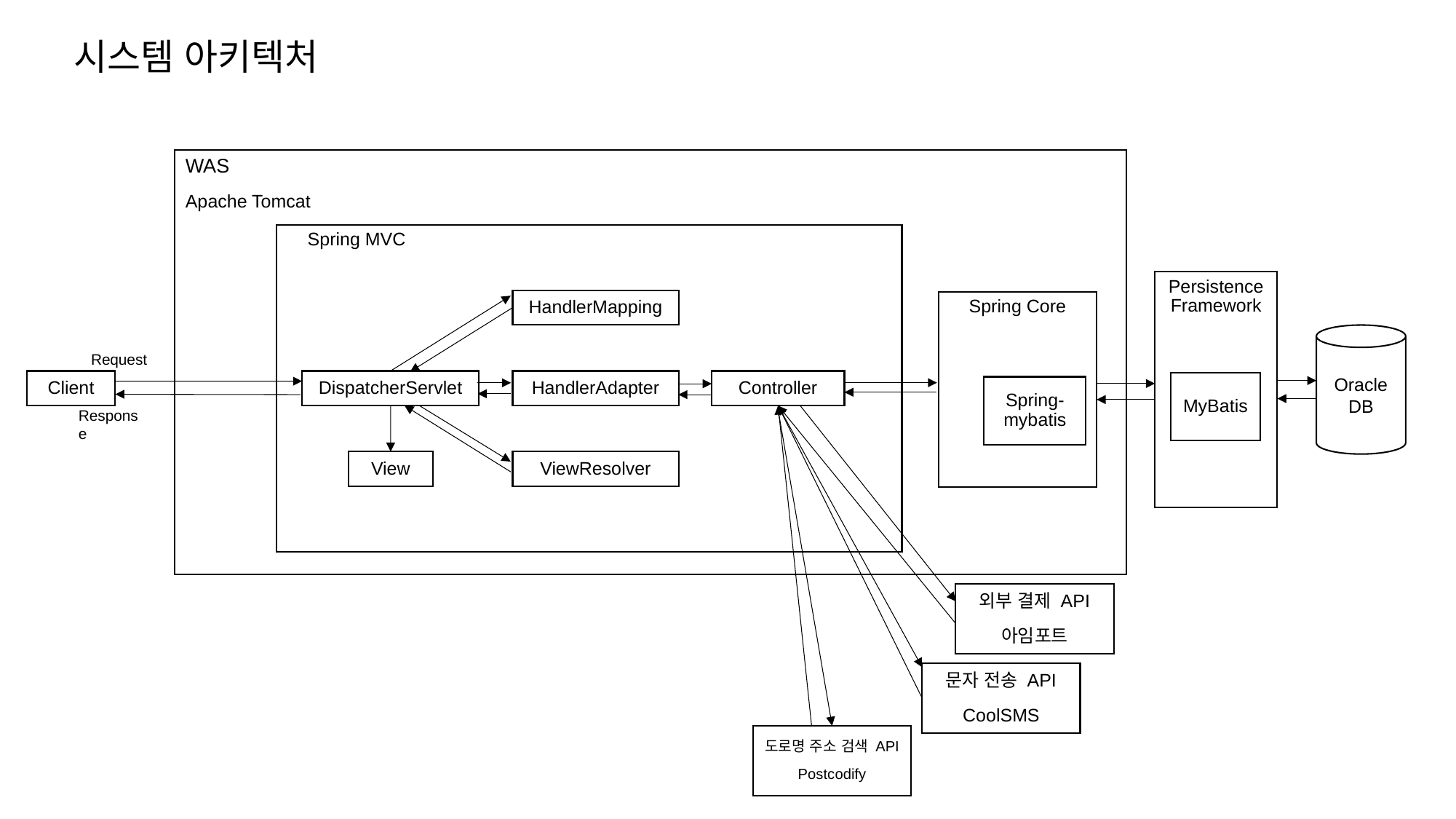

시스템 아키텍처
WAS
Apache Tomcat
    Spring MVC
HandlerMapping
Controller
DispatcherServlet
HandlerAdapter
View
ViewResolver
Persistence Framework
MyBatis
Spring Core
Spring-mybatis
Oracle DB
Request
Client
Response
외부 결제 API
아임포트
문자 전송 API
CoolSMS
도로명 주소 검색 API
Postcodify